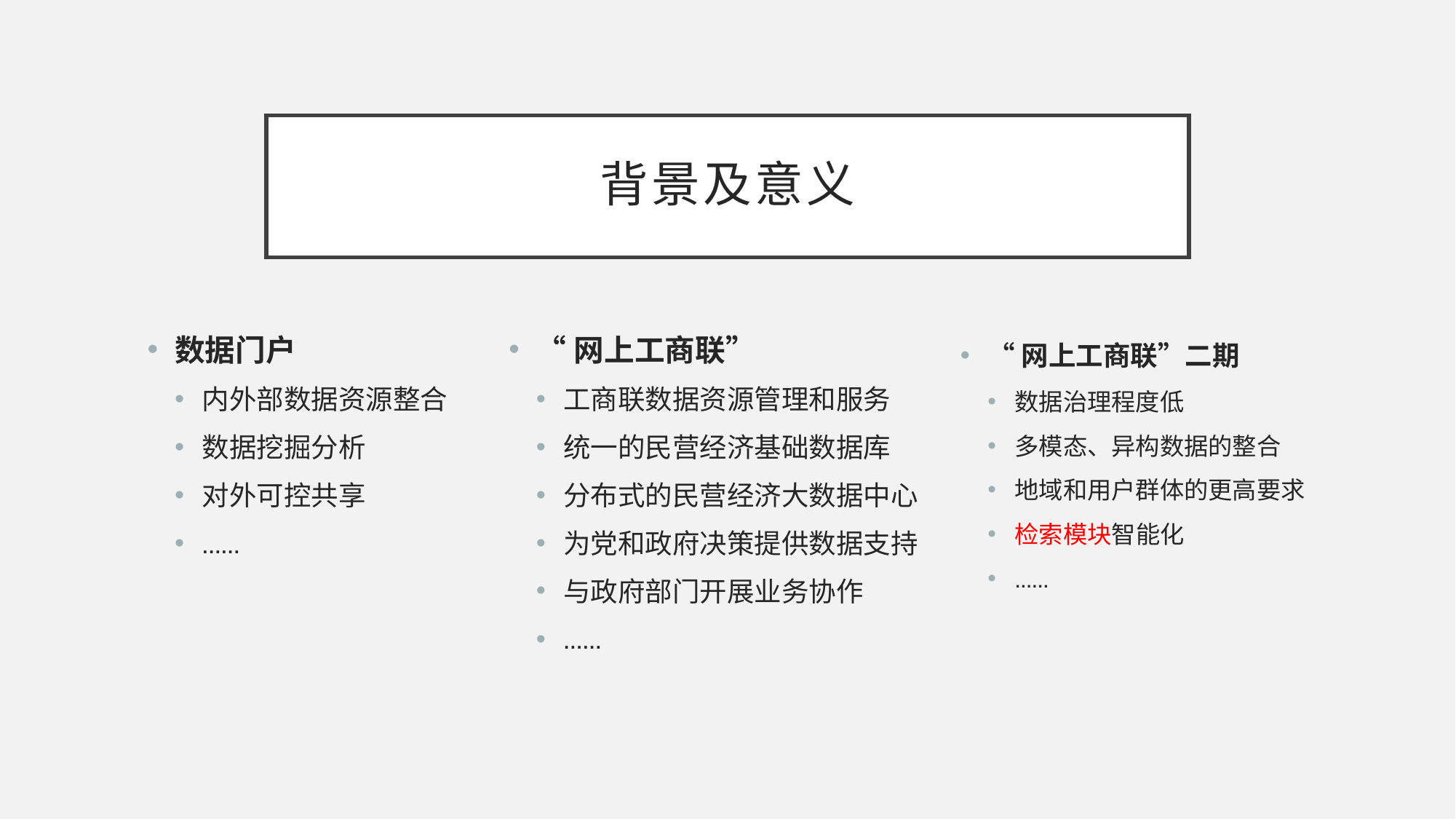

# 背景及意义
“网上工商联”
工商联数据资源管理和服务
统一的民营经济基础数据库
分布式的民营经济大数据中心
为党和政府决策提供数据支持
与政府部门开展业务协作
……
数据门户
内外部数据资源整合
数据挖掘分析
对外可控共享
……

“网上工商联”二期
数据治理程度低
多模态、异构数据的整合
地域和用户群体的更高要求
检索模块智能化
……